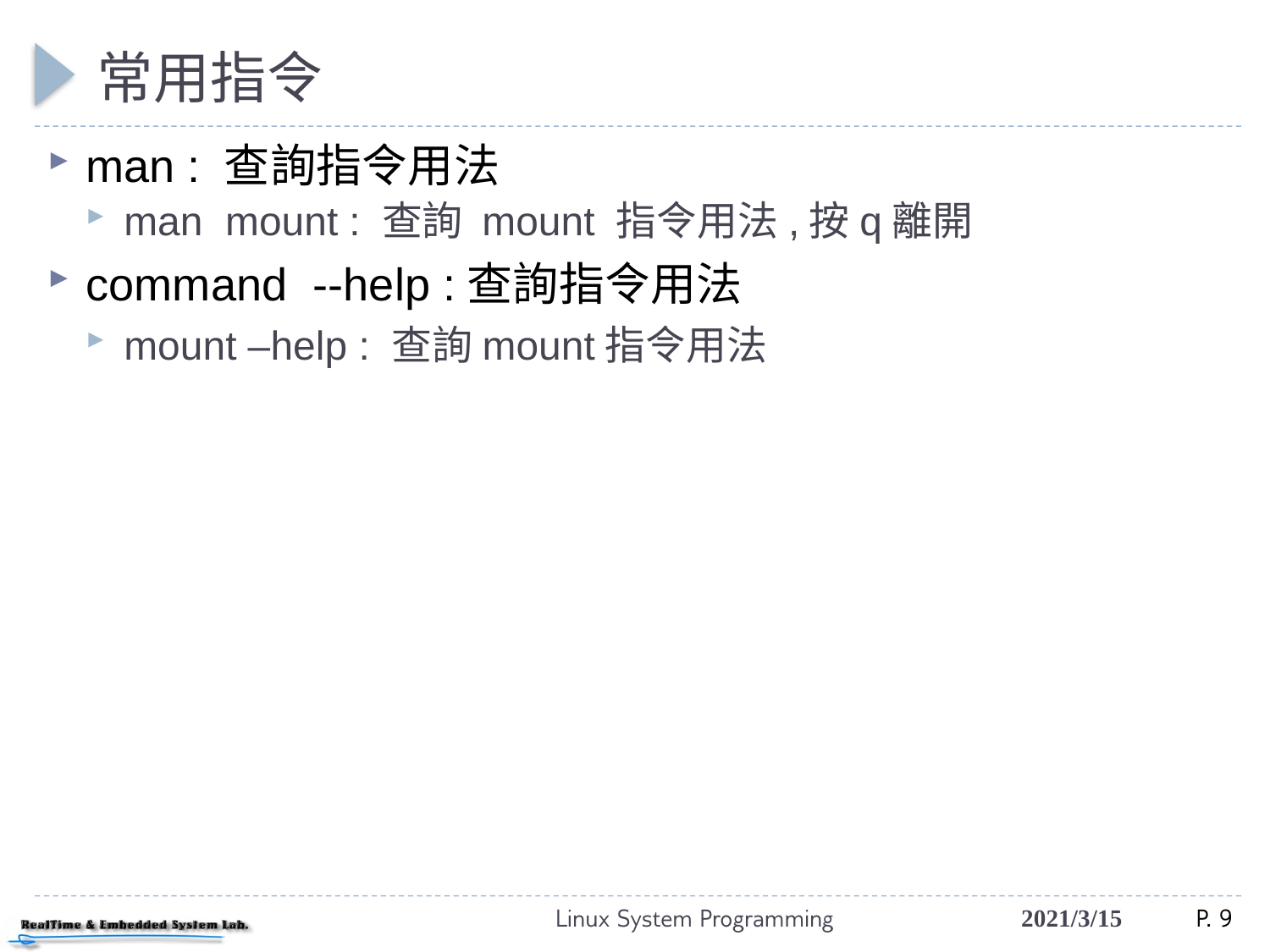

# 常用指令
man : 查詢指令用法
man  mount : 查詢 mount 指令用法,按q離開
command  --help :查詢指令用法
mount –help : 查詢mount指令用法
Linux System Programming
2021/3/15